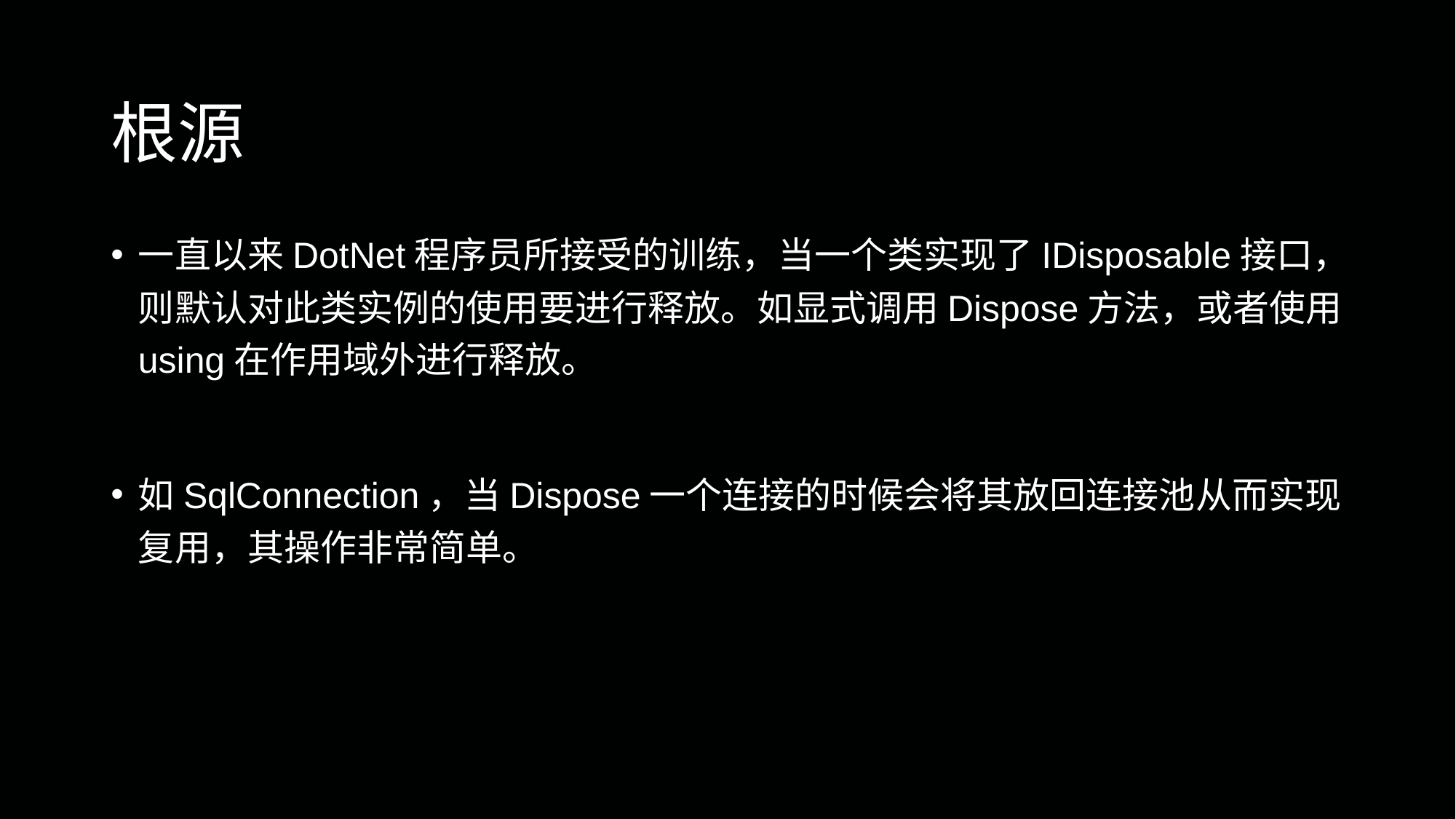

# 根源
一直以来DotNet程序员所接受的训练，当一个类实现了IDisposable接口，则默认对此类实例的使用要进行释放。如显式调用Dispose方法，或者使用using在作用域外进行释放。

如SqlConnection，当Dispose一个连接的时候会将其放回连接池从而实现复用，其操作非常简单。